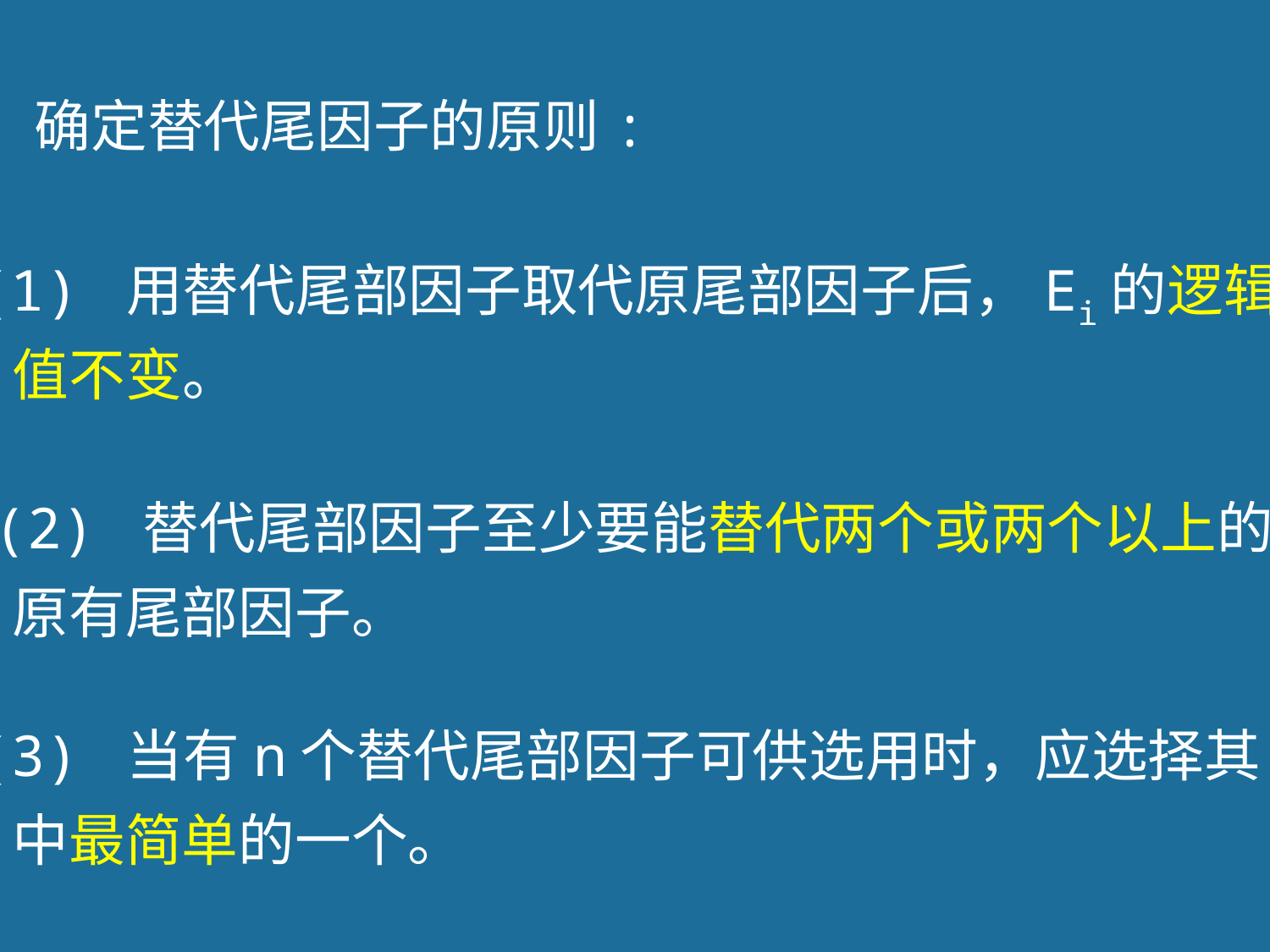

确定替代尾因子的原则:
(1) 用替代尾部因子取代原尾部因子后，Ei的逻辑
值不变。
(2) 替代尾部因子至少要能替代两个或两个以上的
原有尾部因子。
(3) 当有n个替代尾部因子可供选用时，应选择其
中最简单的一个。
34